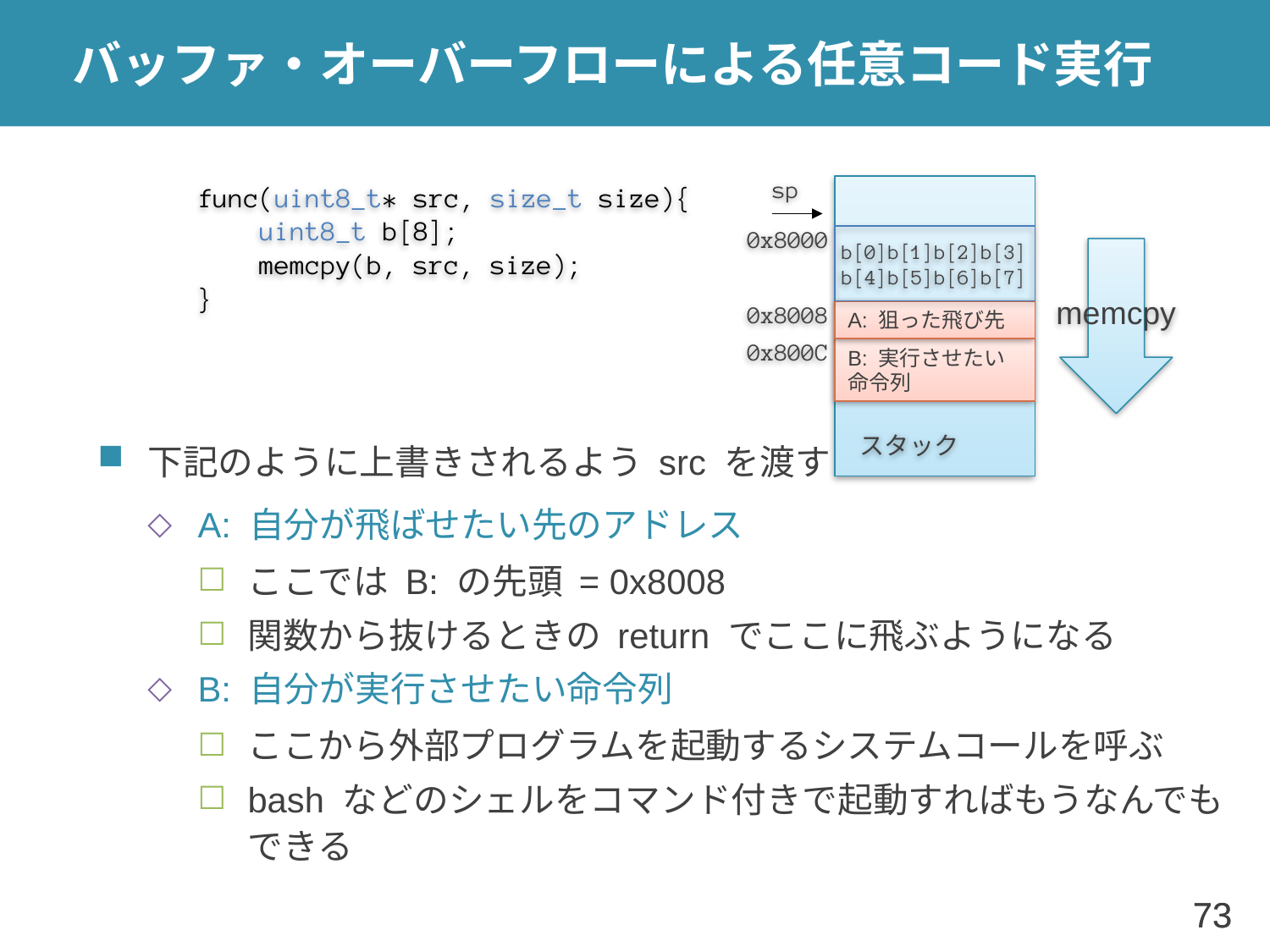

# バッファ・オーバーフローによる任意コード実行
sp

func(uint8_t* src, size_t size){
    uint8_t b[8];
    memcpy(b, src, size);
}

0x8000
b[0]b[1]b[2]b[3]
b[4]b[5]b[6]b[7]
memcpy
A: 狙った飛び先
0x8008
B: 実行させたい
命令列
0x800C
下記のように上書きされるよう src を渡す
A: 自分が飛ばせたい先のアドレス
ここでは B: の先頭 = 0x8008
関数から抜けるときの return でここに飛ぶようになる
B: 自分が実行させたい命令列
ここから外部プログラムを起動するシステムコールを呼ぶ
bash などのシェルをコマンド付きで起動すればもうなんでもできる
スタック